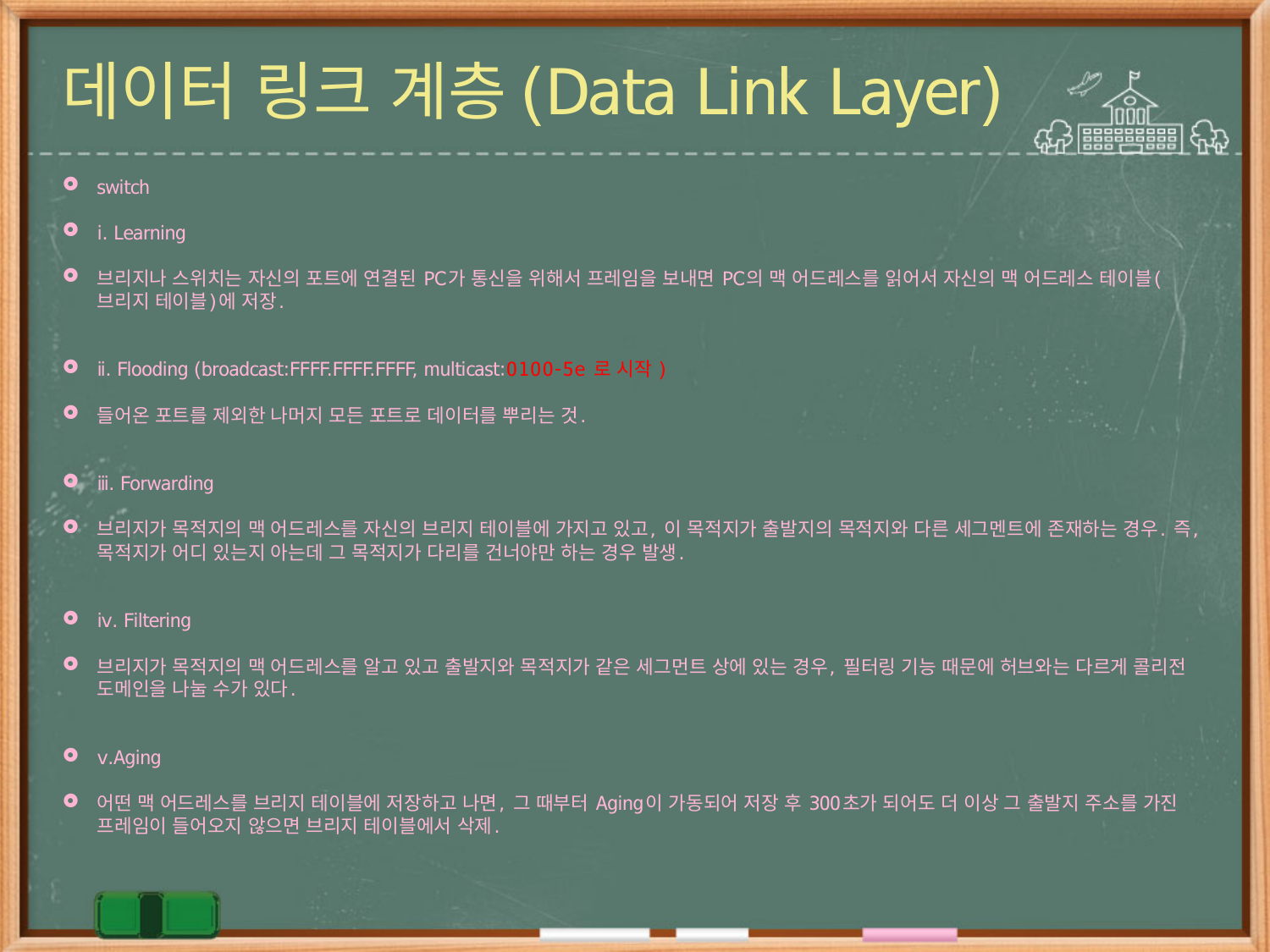

# 데이터 링크 계층(Data Link Layer)
switch

ⅰ. Learning

브리지나 스위치는 자신의 포트에 연결된 PC가 통신을 위해서 프레임을 보내면 PC의 맥 어드레스를 읽어서 자신의 맥 어드레스 테이블(브리지 테이블)에 저장.

ⅱ. Flooding (broadcast:FFFF.FFFF.FFFF, multicast:0100-5e 로 시작 )

들어온 포트를 제외한 나머지 모든 포트로 데이터를 뿌리는 것.

ⅲ. Forwarding

브리지가 목적지의 맥 어드레스를 자신의 브리지 테이블에 가지고 있고, 이 목적지가 출발지의 목적지와 다른 세그멘트에 존재하는 경우. 즉, 목적지가 어디 있는지 아는데 그 목적지가 다리를 건너야만 하는 경우 발생.

ⅳ. Filtering

브리지가 목적지의 맥 어드레스를 알고 있고 출발지와 목적지가 같은 세그먼트 상에 있는 경우, 필터링 기능 때문에 허브와는 다르게 콜리전 도메인을 나눌 수가 있다.

ⅴ.Aging

어떤 맥 어드레스를 브리지 테이블에 저장하고 나면, 그 때부터 Aging이 가동되어 저장 후 300초가 되어도 더 이상 그 출발지 주소를 가진 프레임이 들어오지 않으면 브리지 테이블에서 삭제.